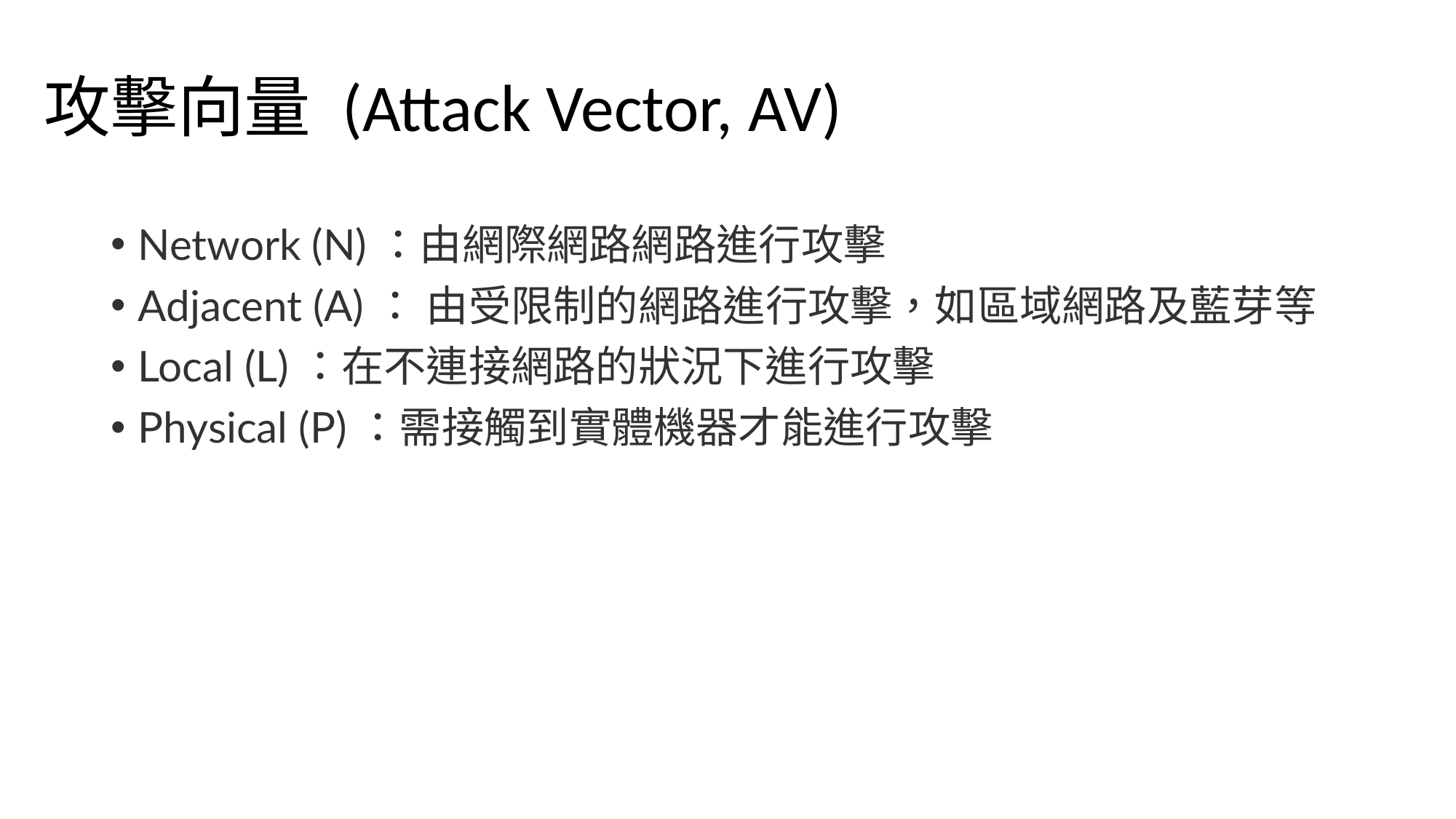

# 攻擊向量 (Attack Vector, AV)
Network (N)：由網際網路網路進行攻擊
Adjacent (A)： 由受限制的網路進行攻擊，如區域網路及藍芽等
Local (L)：在不連接網路的狀況下進行攻擊
Physical (P)：需接觸到實體機器才能進行攻擊